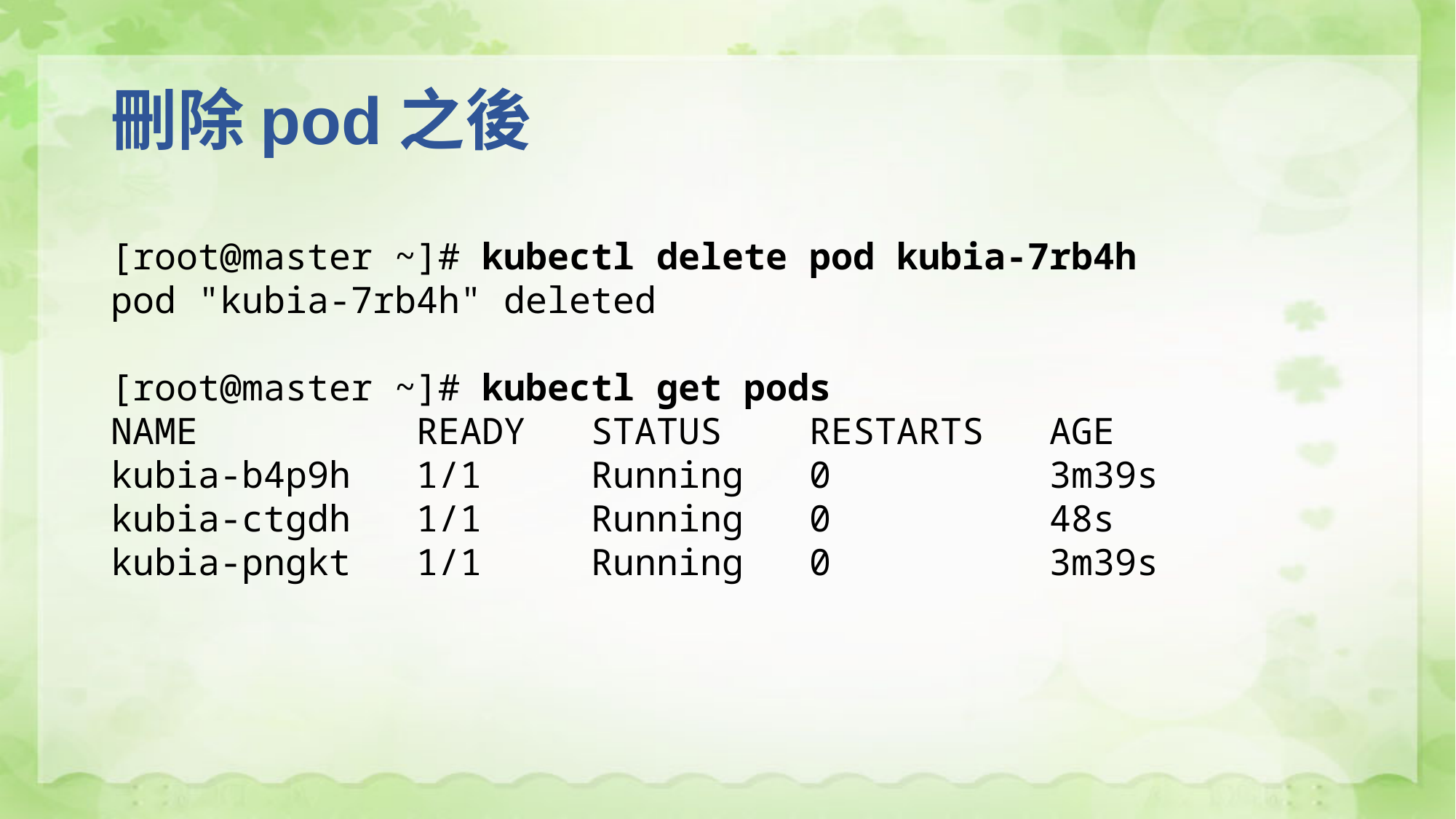

# 刪除pod之後
[root@master ~]# kubectl delete pod kubia-7rb4h
pod "kubia-7rb4h" deleted

[root@master ~]# kubectl get pods
NAME          READY   STATUS    RESTARTS   AGE
kubia-b4p9h   1/1     Running   0          3m39s
kubia-ctgdh   1/1     Running   0          48s
kubia-pngkt   1/1     Running   0          3m39s